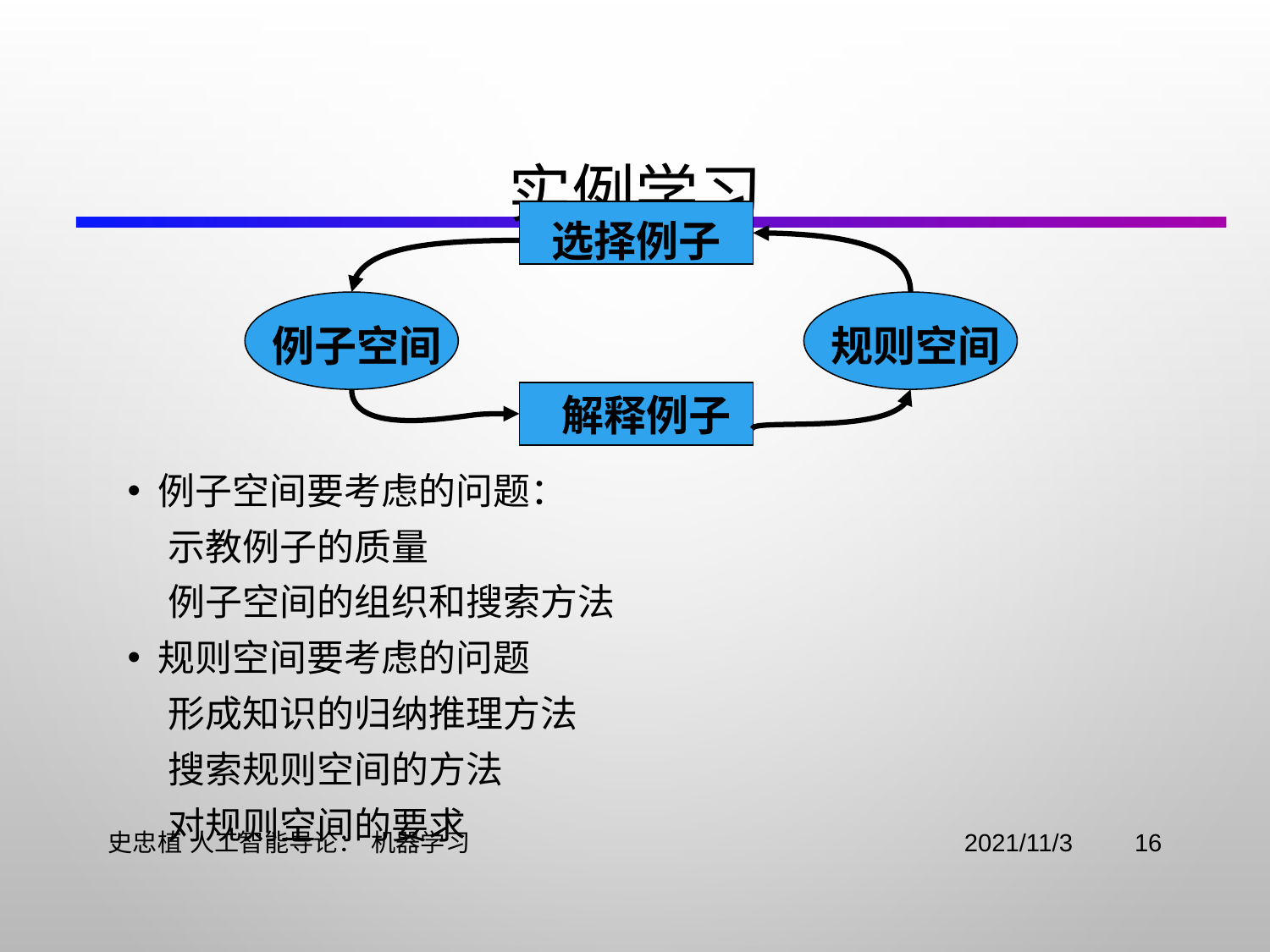

# 实例学习

选择例子

例子空间
规则空间

解释例子
例子空间要考虑的问题：
    示教例子的质量
    例子空间的组织和搜索方法
规则空间要考虑的问题
    形成知识的归纳推理方法
    搜索规则空间的方法
    对规则空间的要求
史忠植 人工智能导论： 机器学习
2021/11/3
16